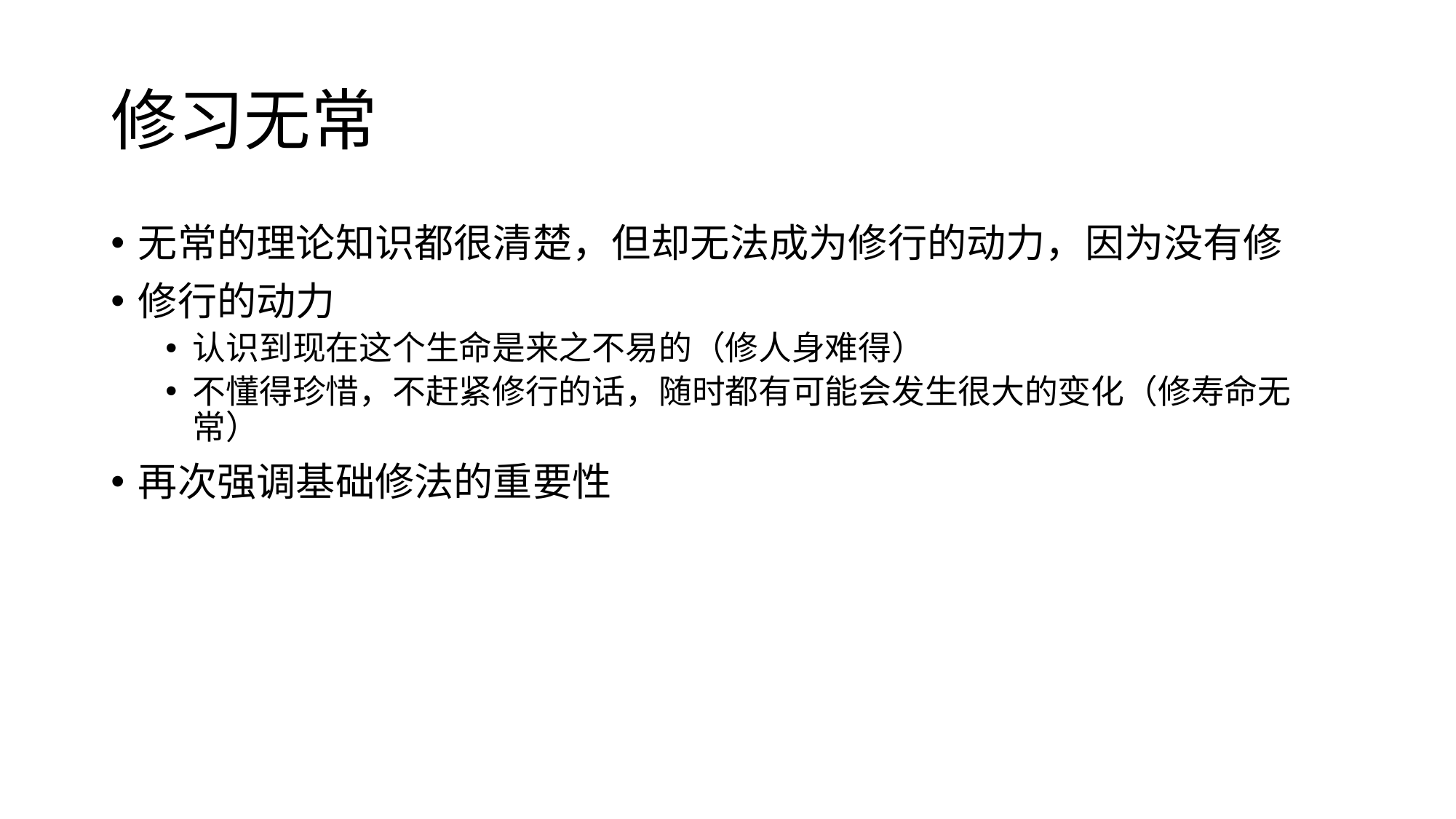

# 修习无常
无常的理论知识都很清楚，但却无法成为修行的动力，因为没有修
修行的动力
认识到现在这个生命是来之不易的（修人身难得）
不懂得珍惜，不赶紧修行的话，随时都有可能会发生很大的变化（修寿命无常）
再次强调基础修法的重要性